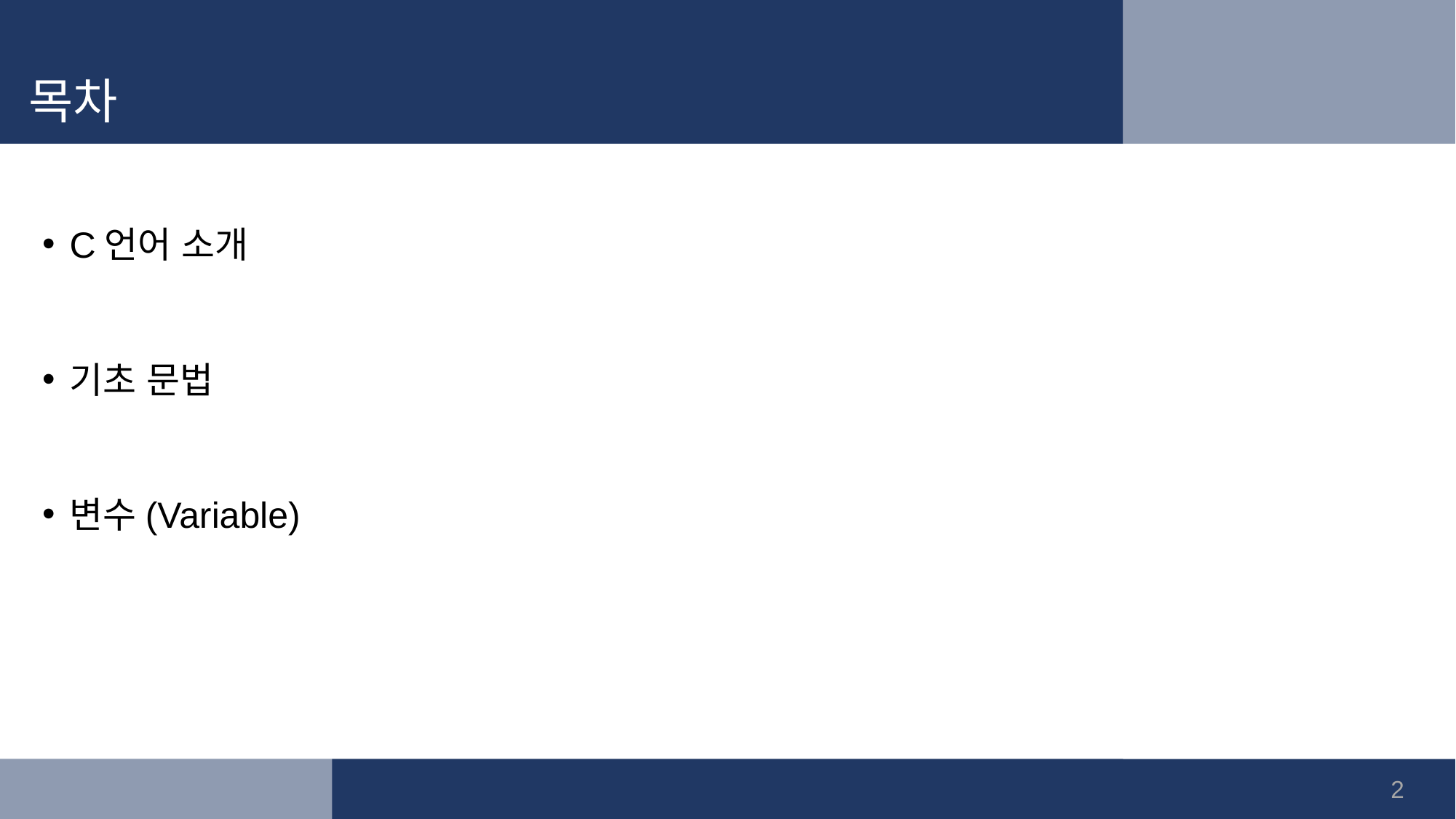

# 목차
C언어 소개

기초 문법

변수(Variable)

2